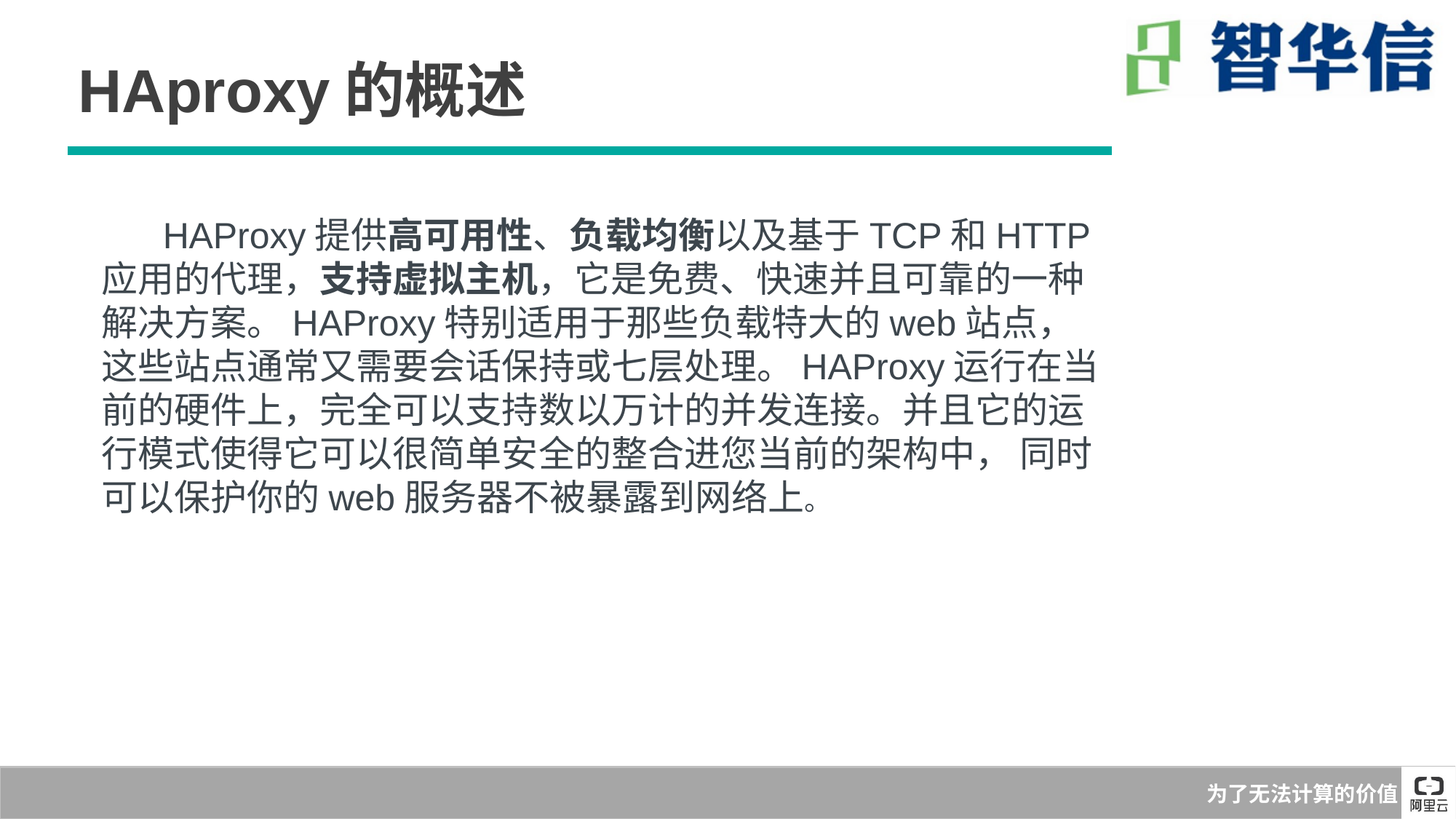

HAproxy的概述
      HAProxy提供高可用性、负载均衡以及基于TCP和HTTP应用的代理，支持虚拟主机，它是免费、快速并且可靠的一种解决方案。HAProxy特别适用于那些负载特大的web站点， 这些站点通常又需要会话保持或七层处理。HAProxy运行在当前的硬件上，完全可以支持数以万计的并发连接。并且它的运行模式使得它可以很简单安全的整合进您当前的架构中， 同时可以保护你的web服务器不被暴露到网络上。